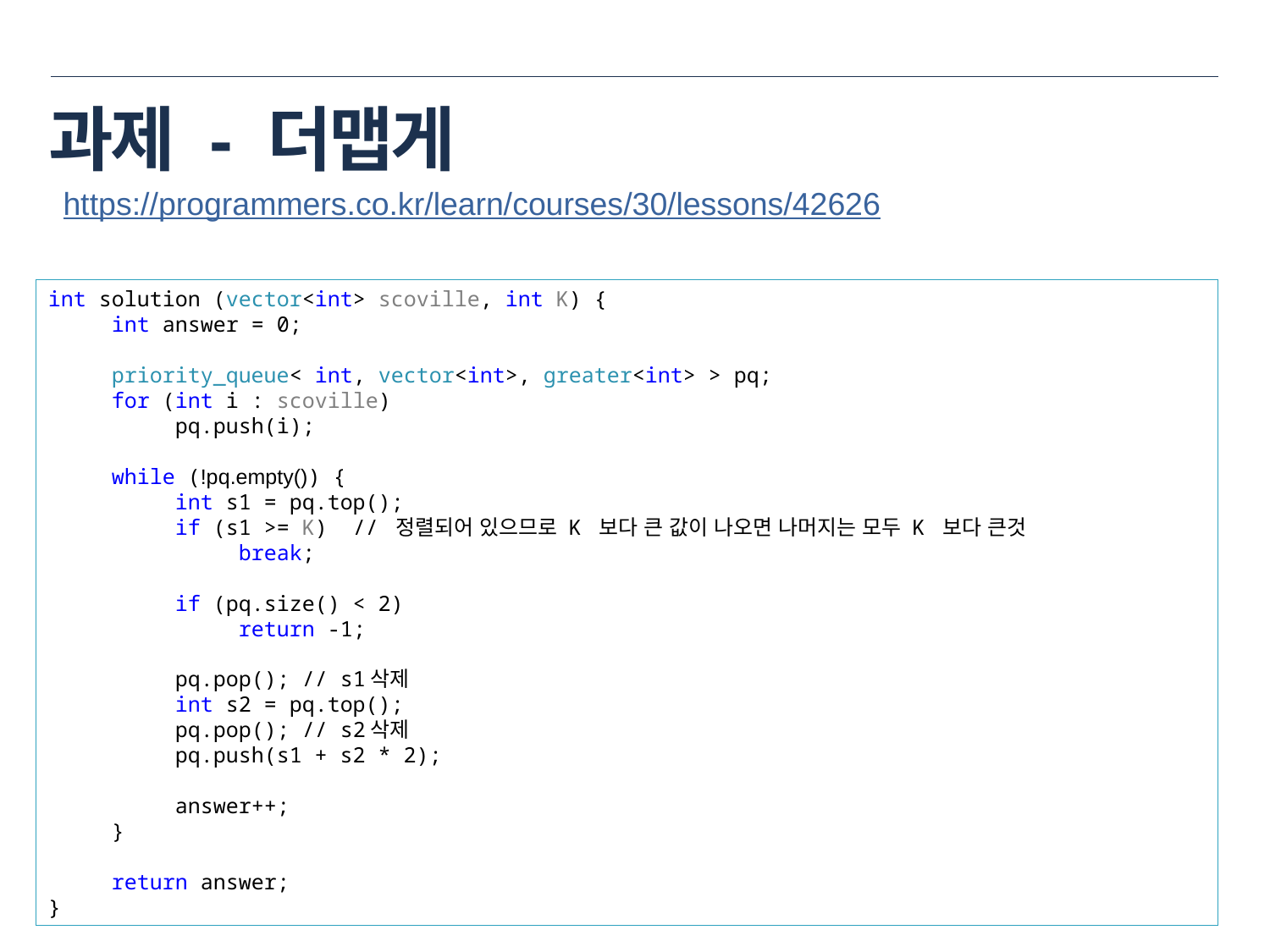

과제 - 더맵게
https://programmers.co.kr/learn/courses/30/lessons/42626
int solution (vector<int> scoville, int K) {
int answer = 0;

priority_queue< int, vector<int>, greater<int> > pq;
for (int i : scoville)
pq.push(i);

while (!pq.empty()) {
int s1 = pq.top();
if (s1 >= K)  // 정렬되어 있으므로 K 보다 큰 값이 나오면 나머지는 모두 K 보다 큰것
break;

if (pq.size() < 2)
return -1;

pq.pop();	// s1삭제
int s2 = pq.top();
pq.pop();	// s2삭제
pq.push(s1 + s2 * 2);

answer++;
}

return answer;
}